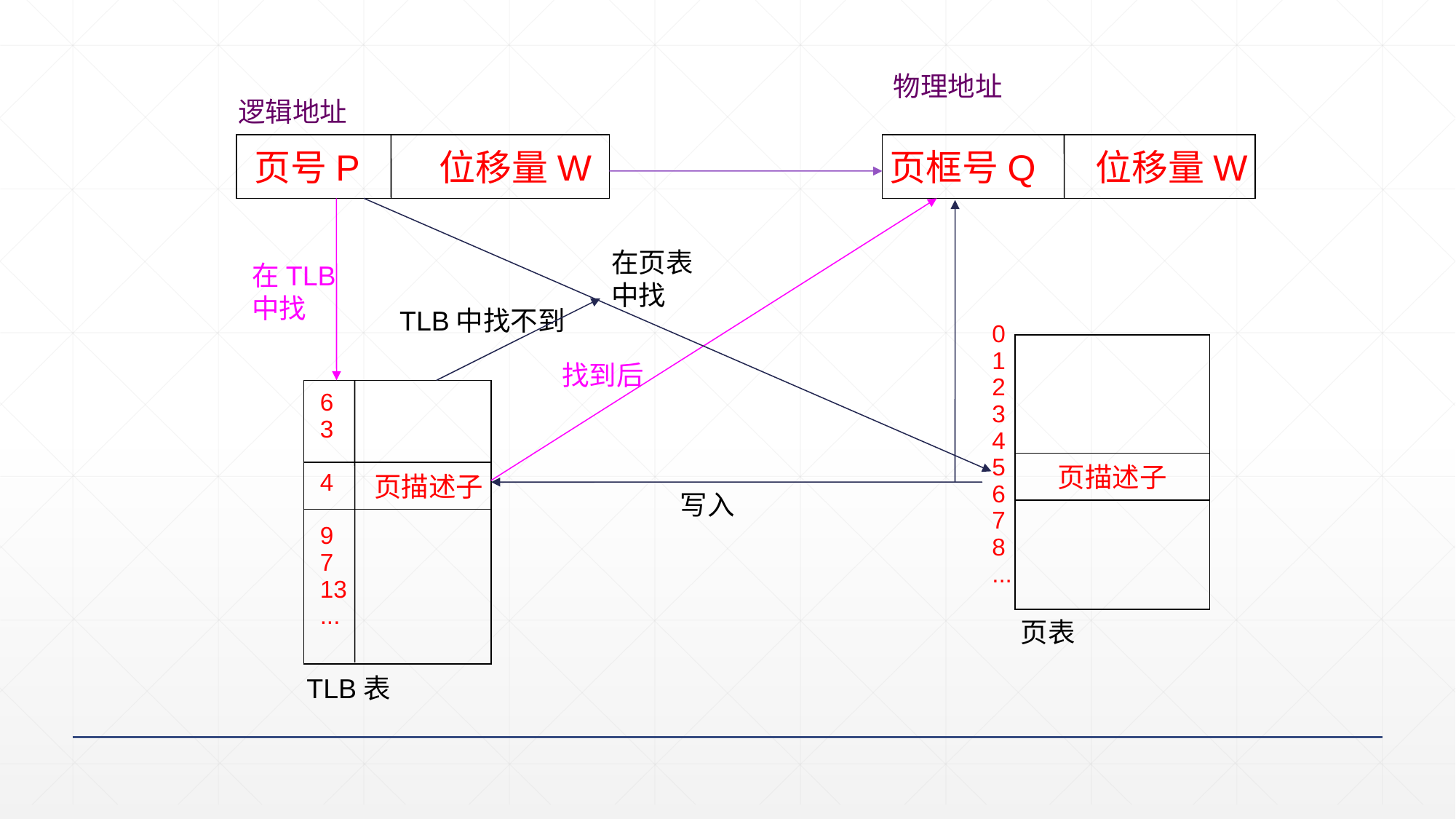

物理地址
页框号Q     位移量W

逻辑地址
页号P       位移量W

在TLB
中找

在页表
中找
TLB中找不到

找到后

写入
0
1
2
3
4
5
6
7
8
...

页描述子
页表

6
3

4

9
7
13
...
         页描述子
TLB表